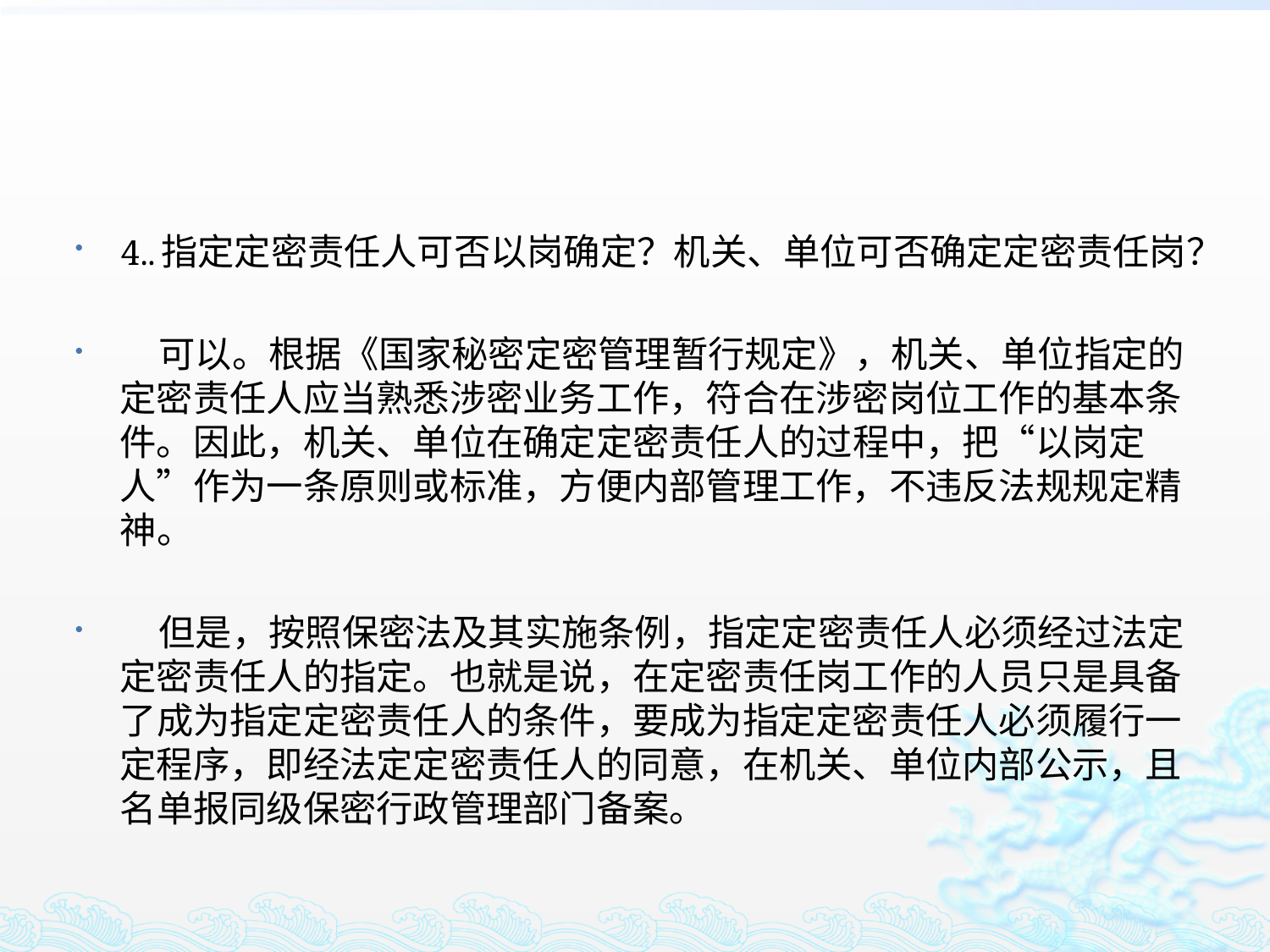

#
4..指定定密责任人可否以岗确定？机关、单位可否确定定密责任岗？

    可以。根据《国家秘密定密管理暂行规定》，机关、单位指定的定密责任人应当熟悉涉密业务工作，符合在涉密岗位工作的基本条件。因此，机关、单位在确定定密责任人的过程中，把“以岗定人”作为一条原则或标准，方便内部管理工作，不违反法规规定精神。

    但是，按照保密法及其实施条例，指定定密责任人必须经过法定定密责任人的指定。也就是说，在定密责任岗工作的人员只是具备了成为指定定密责任人的条件，要成为指定定密责任人必须履行一定程序，即经法定定密责任人的同意，在机关、单位内部公示，且名单报同级保密行政管理部门备案。